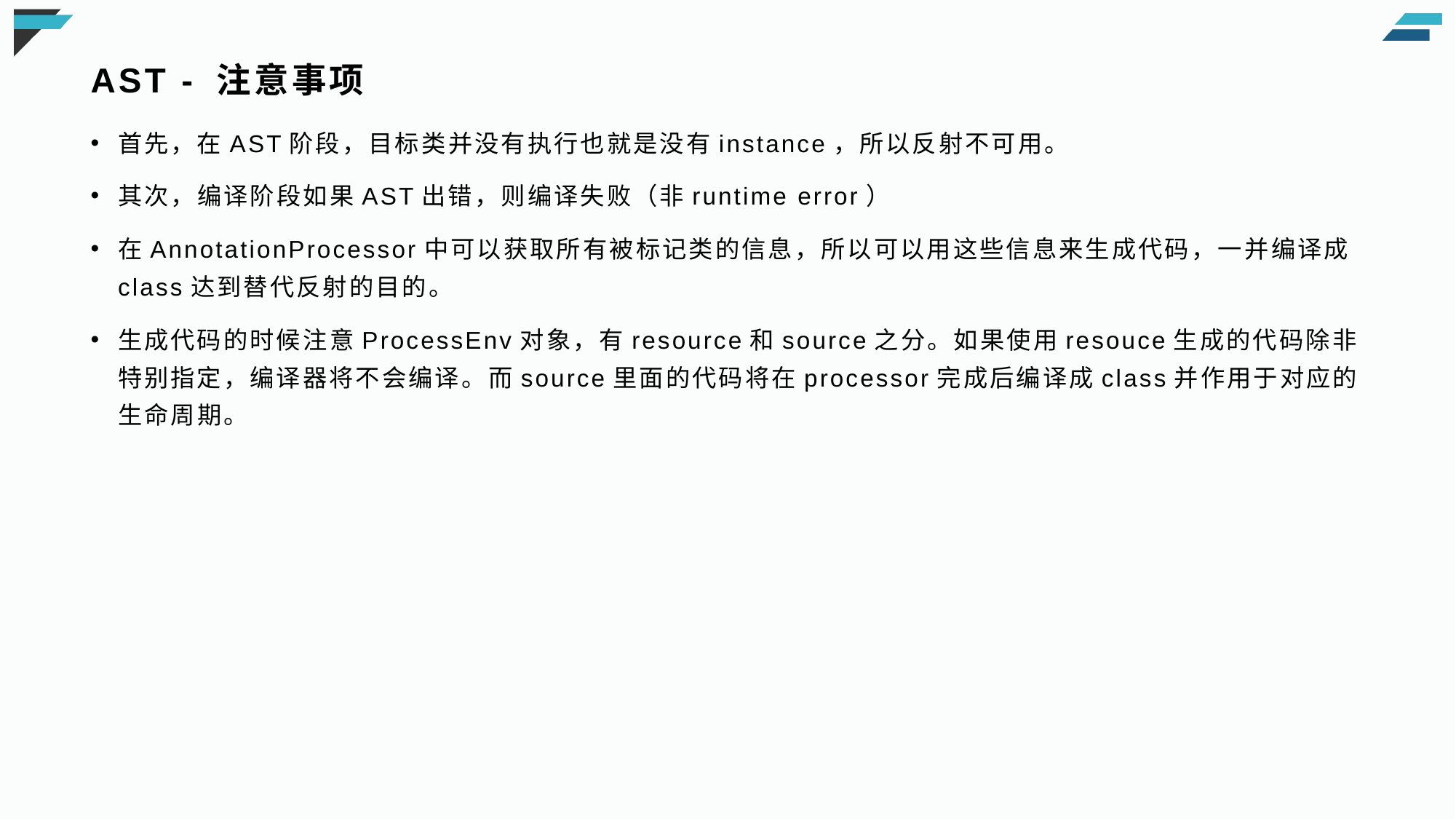

# AST - 注意事项
首先，在AST阶段，目标类并没有执行也就是没有instance，所以反射不可用。
其次，编译阶段如果AST出错，则编译失败（非runtime error）
在AnnotationProcessor中可以获取所有被标记类的信息，所以可以用这些信息来生成代码，一并编译成class达到替代反射的目的。
生成代码的时候注意ProcessEnv对象，有resource和source之分。如果使用resouce生成的代码除非特别指定，编译器将不会编译。而source里面的代码将在processor完成后编译成class并作用于对应的生命周期。